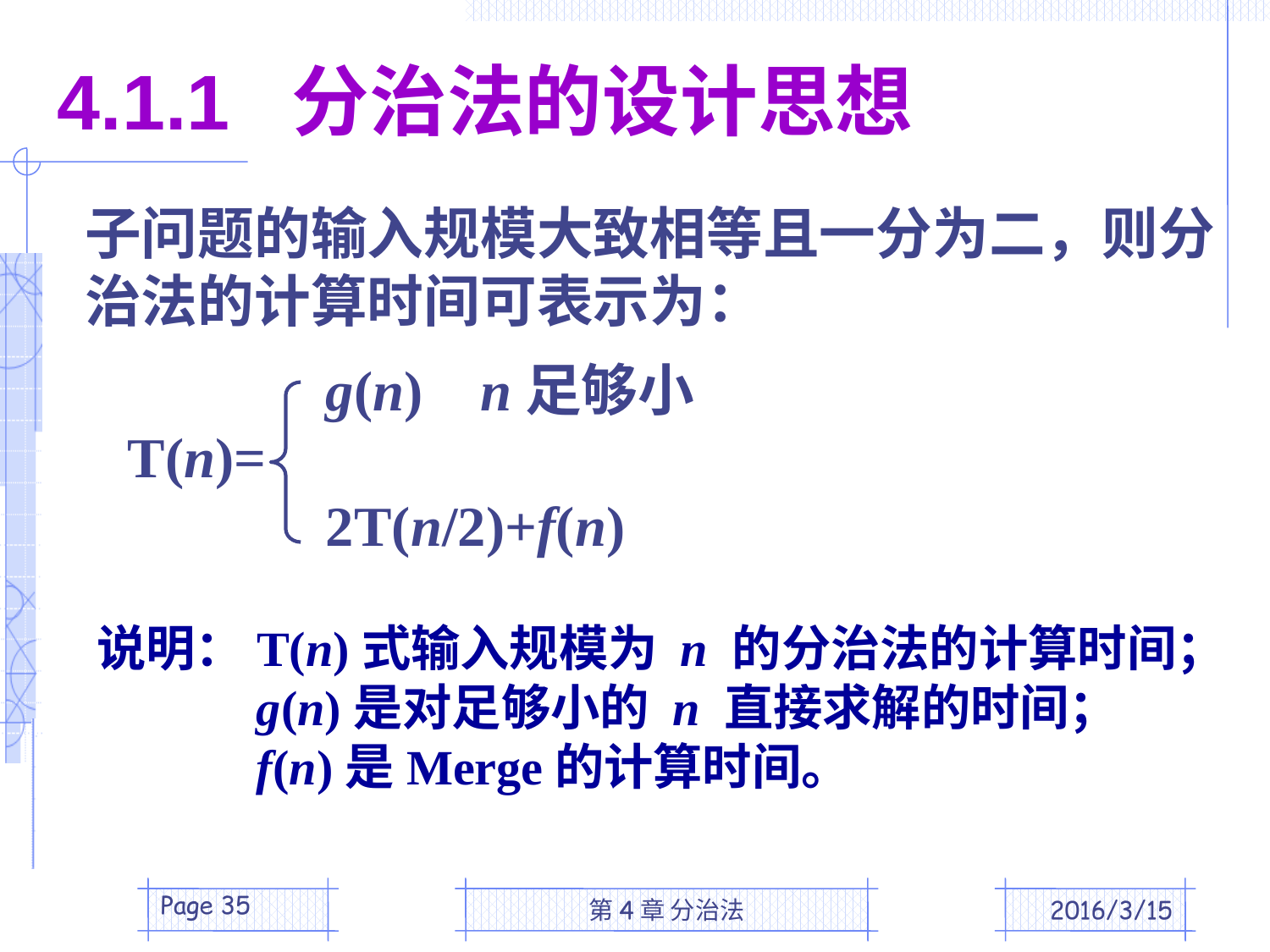

4.1.1  分治法的设计思想
子问题的输入规模大致相等且一分为二，则分治法的计算时间可表示为：

                 g(n)    n足够小
   T(n)=
                 2T(n/2)+f(n)

说明：T(n)式输入规模为 n 的分治法的计算时间；
             g(n)是对足够小的 n 直接求解的时间；
             f(n)是Merge的计算时间。
Page 35
第4章 分治法
2016/3/15